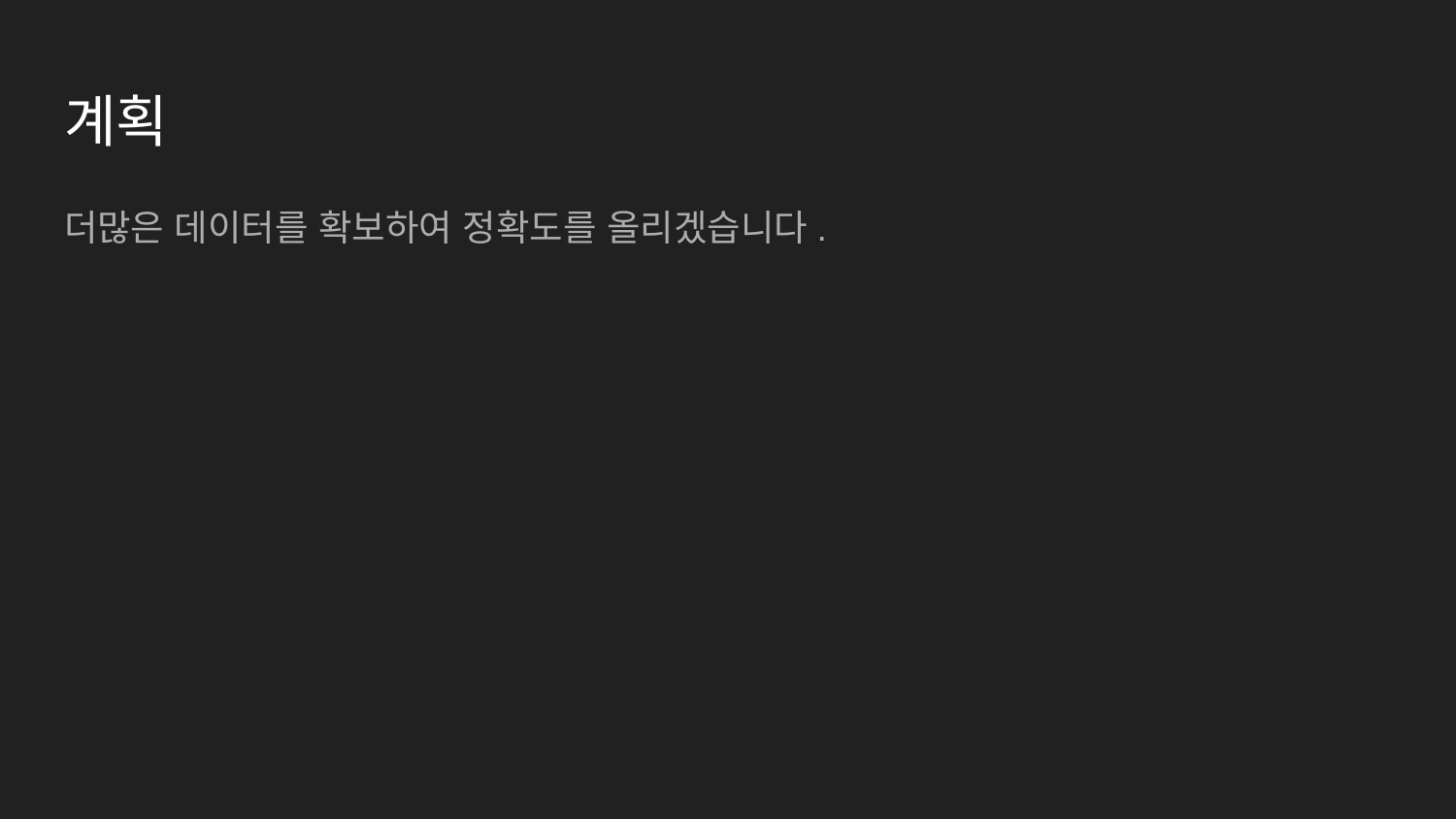

# 계획
더많은 데이터를 확보하여 정확도를 올리겠습니다.